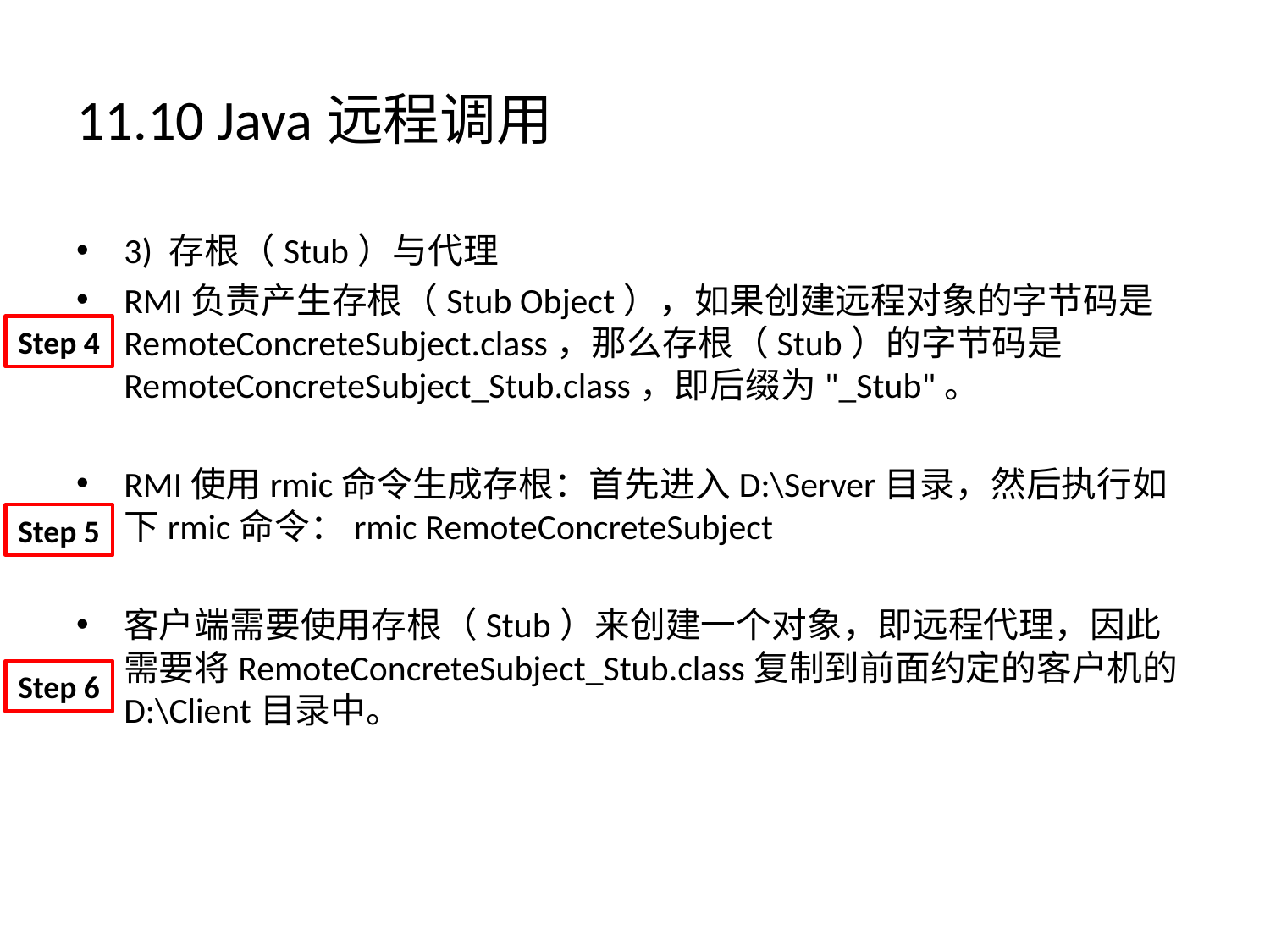

# 11.10 Java远程调用
3) 存根（Stub）与代理
RMI负责产生存根（Stub Object），如果创建远程对象的字节码是RemoteConcreteSubject.class，那么存根（Stub）的字节码是RemoteConcreteSubject_Stub.class，即后缀为"_Stub"。

RMI使用rmic命令生成存根：首先进入D:\Server目录，然后执行如下rmic命令：rmic RemoteConcreteSubject

客户端需要使用存根（Stub）来创建一个对象，即远程代理，因此需要将RemoteConcreteSubject_Stub.class复制到前面约定的客户机的D:\Client目录中。
Step 4
Step 5
Step 6